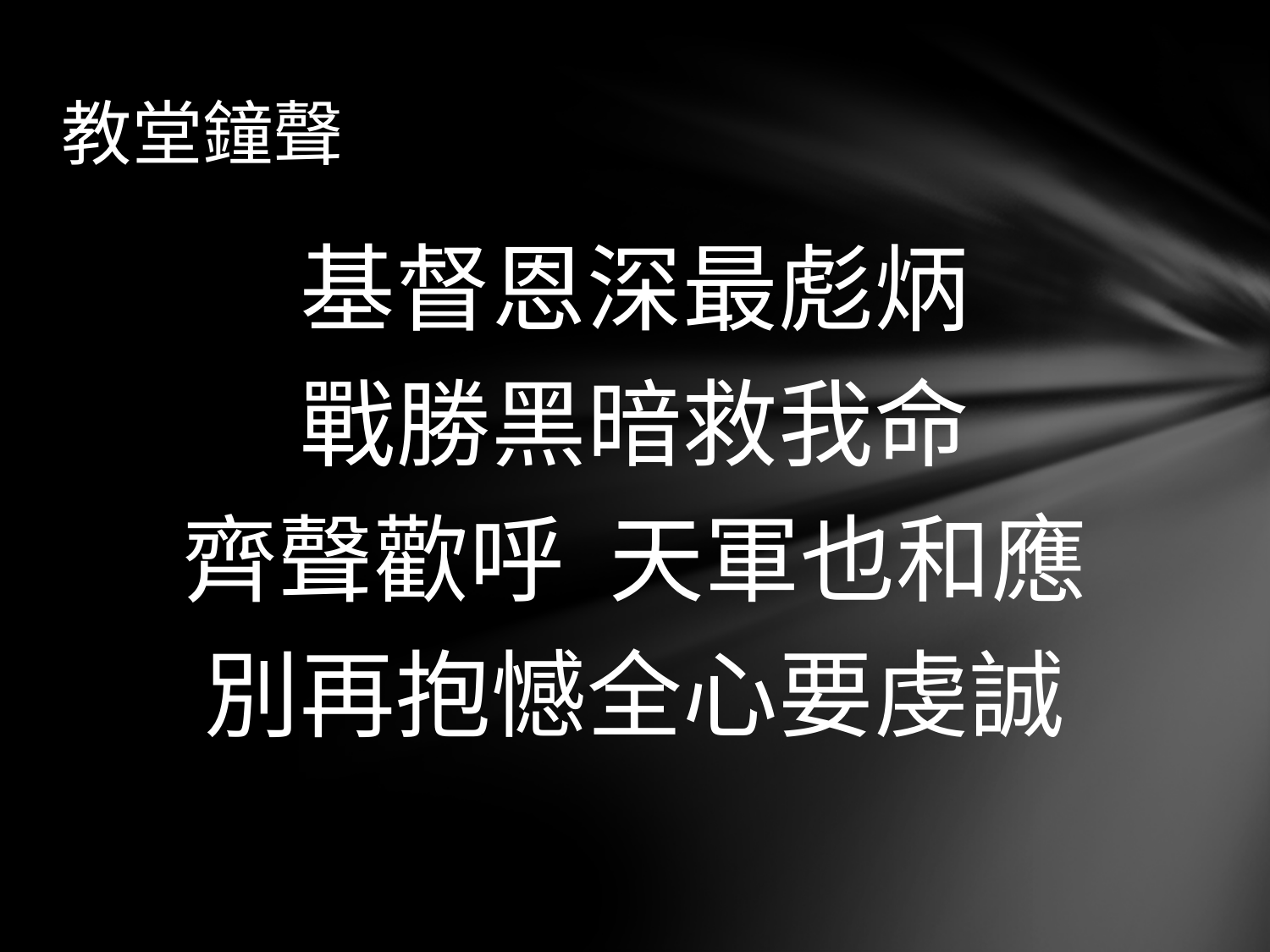

# 教堂鐘聲
基督恩深最彪炳
戰勝黑暗救我命
齊聲歡呼  天軍也和應
別再抱憾全心要虔誠